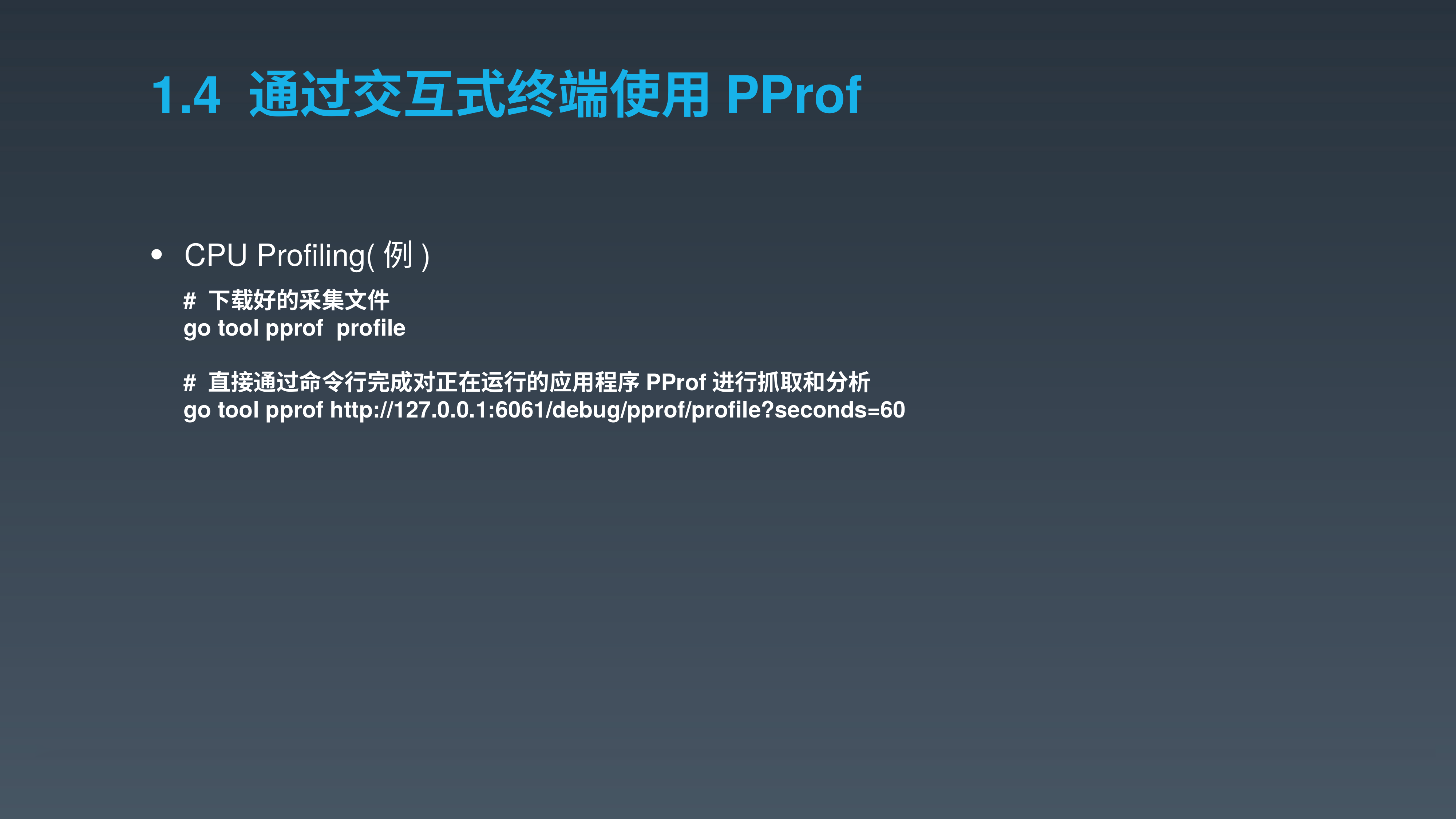

# 1.4 通过交互式终端使用PProf
CPU Profiling(例)
# 下载好的采集文件
go tool pprof  profile

# 直接通过命令行完成对正在运行的应用程序PProf进行抓取和分析
go tool pprof http://127.0.0.1:6061/debug/pprof/profile?seconds=60